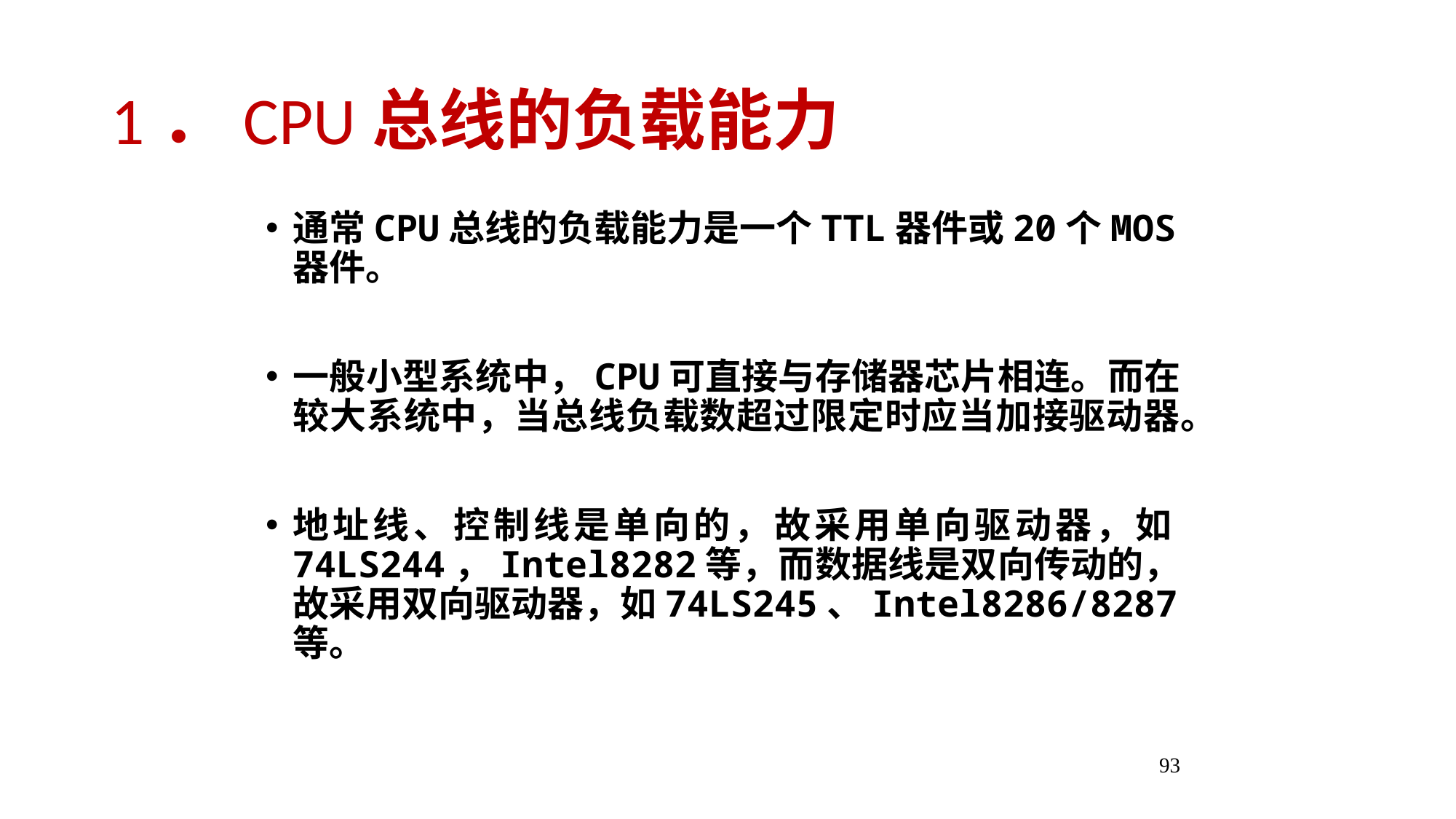

1．CPU总线的负载能力

通常CPU总线的负载能力是一个TTL器件或20个MOS器件。

一般小型系统中，CPU可直接与存储器芯片相连。而在较大系统中，当总线负载数超过限定时应当加接驱动器。

地址线、控制线是单向的，故采用单向驱动器，如74LS244，Intel8282等，而数据线是双向传动的，故采用双向驱动器，如74LS245、Intel8286/8287等。

93